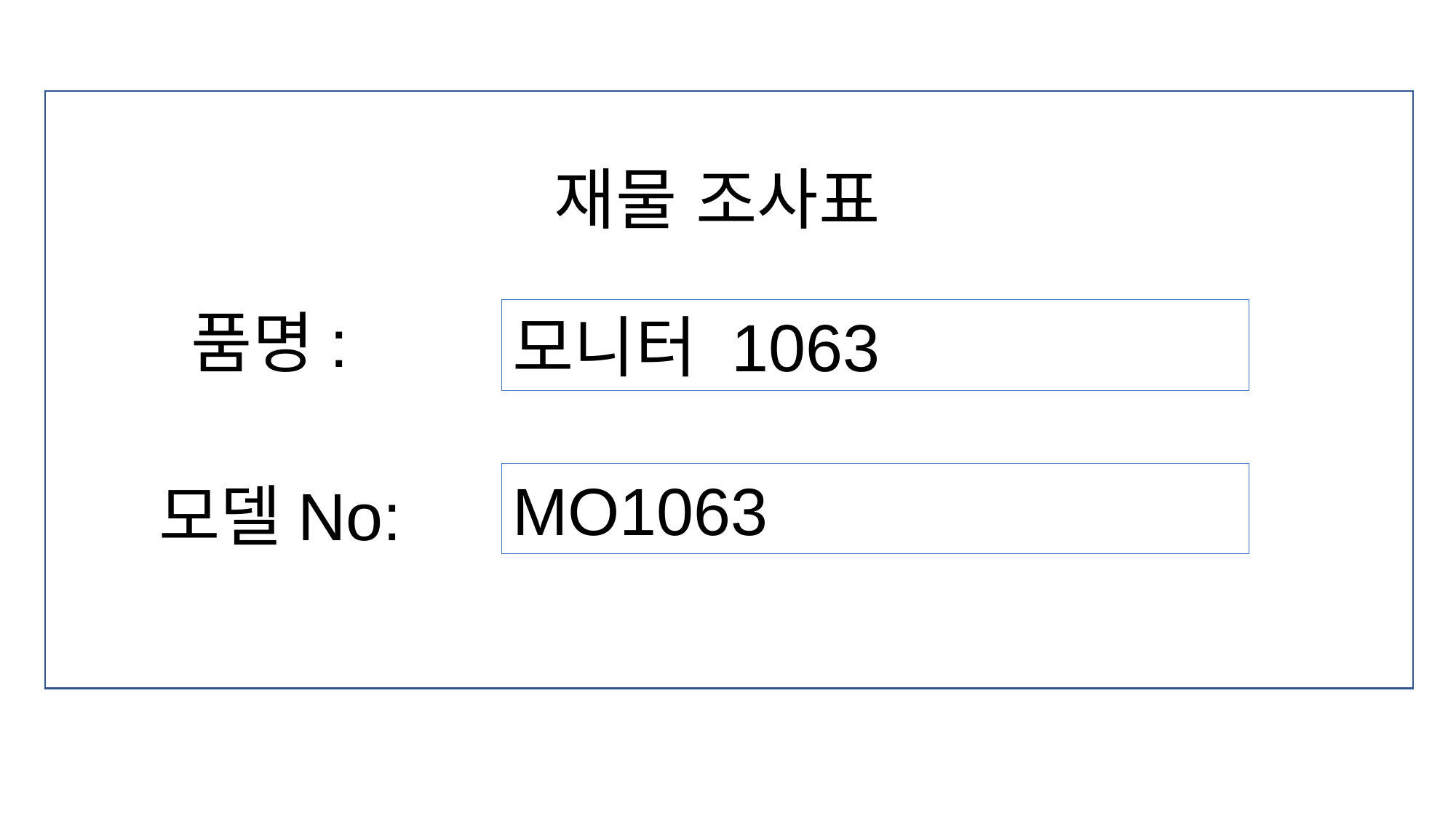

재물 조사표
품명:
모니터 1063
MO1063
모델No: